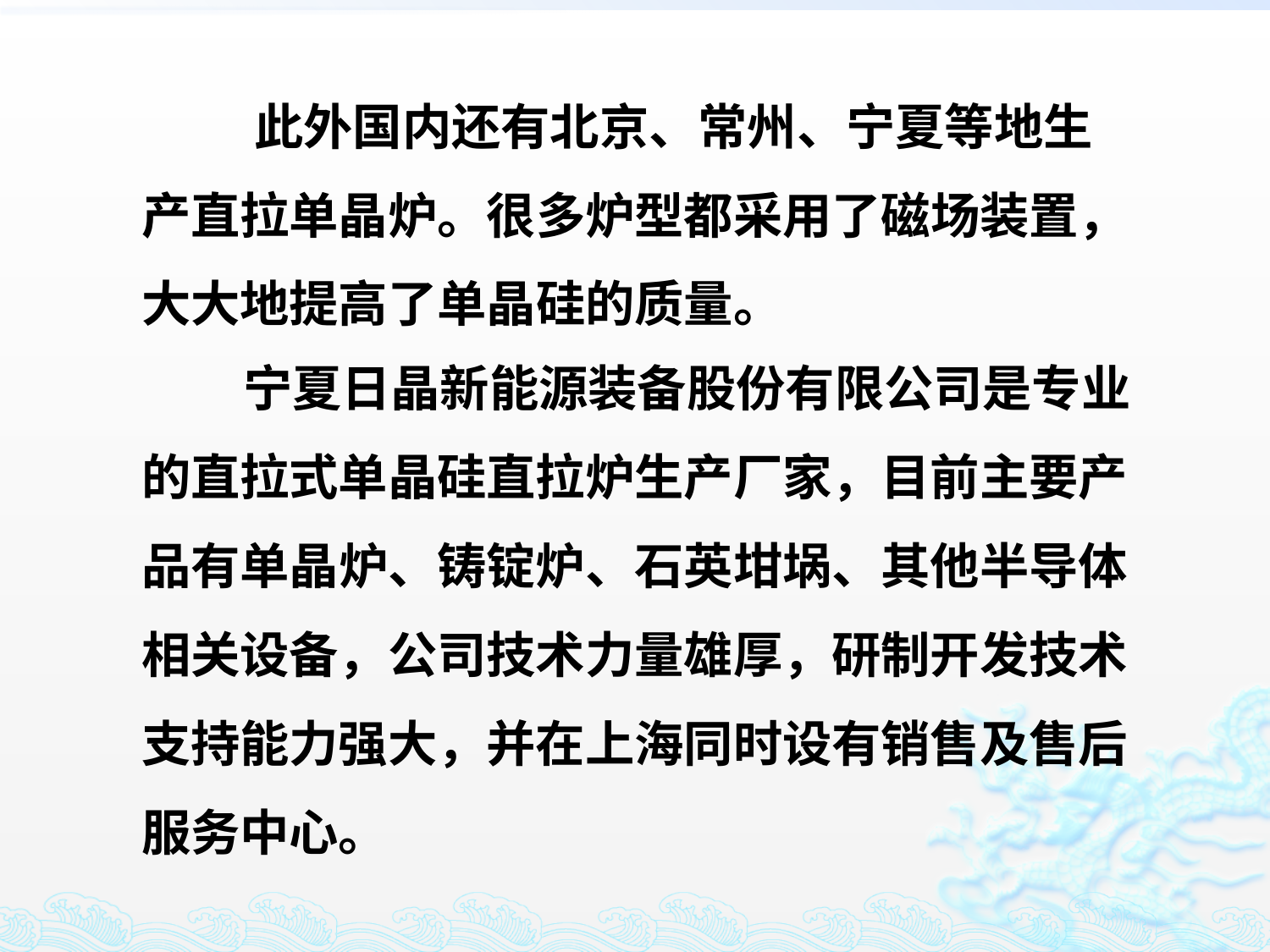

此外国内还有北京、常州、宁夏等地生产直拉单晶炉。很多炉型都采用了磁场装置，大大地提高了单晶硅的质量。
        宁夏日晶新能源装备股份有限公司是专业的直拉式单晶硅直拉炉生产厂家，目前主要产品有单晶炉、铸锭炉、石英坩埚、其他半导体相关设备，公司技术力量雄厚，研制开发技术支持能力强大，并在上海同时设有销售及售后服务中心。